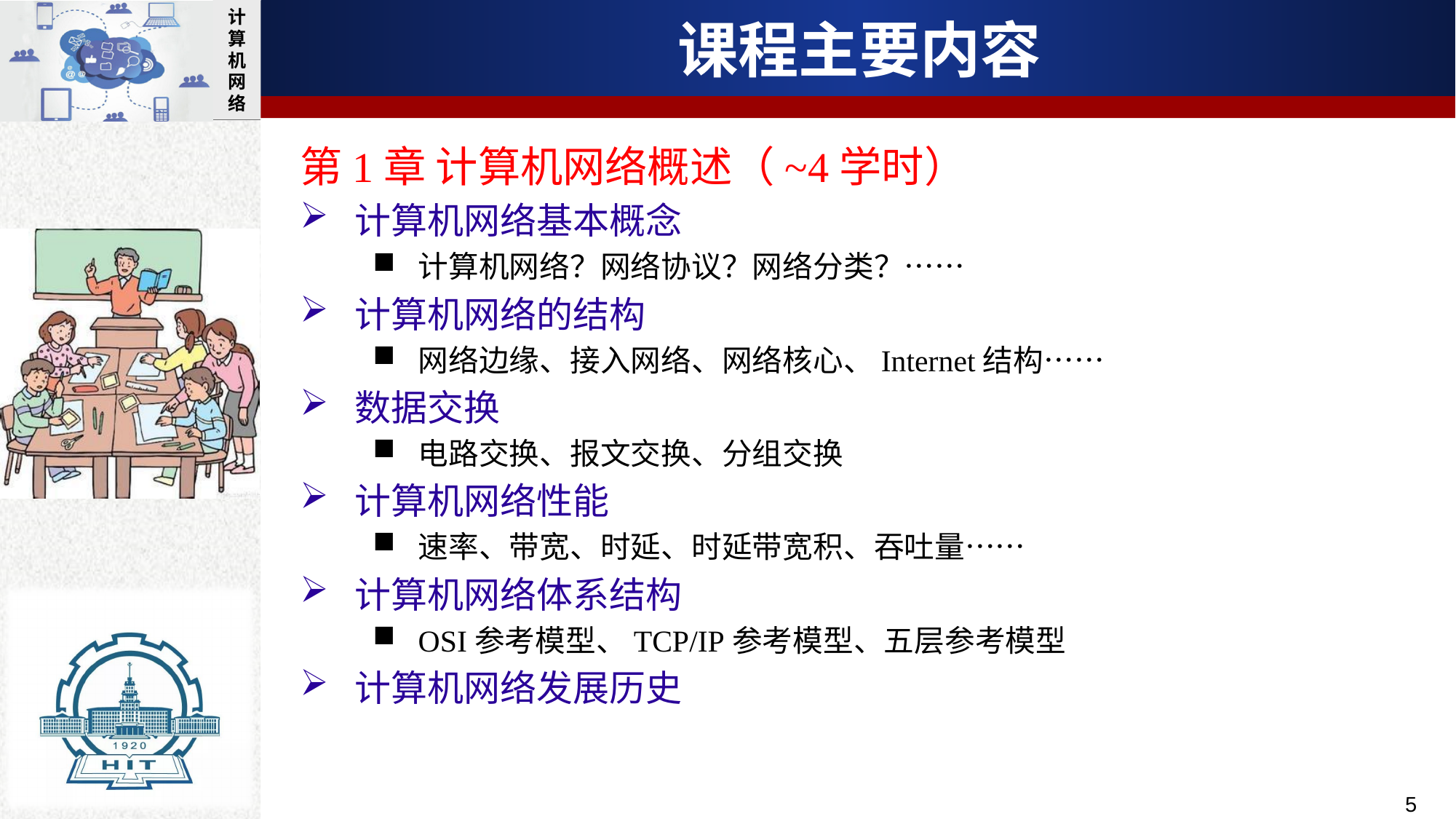

# 课程主要内容
第1章 计算机网络概述（~4学时）
计算机网络基本概念
计算机网络？网络协议？网络分类？……
计算机网络的结构
网络边缘、接入网络、网络核心、Internet结构……
数据交换
电路交换、报文交换、分组交换
计算机网络性能
速率、带宽、时延、时延带宽积、吞吐量……
计算机网络体系结构
OSI参考模型、TCP/IP参考模型、五层参考模型
计算机网络发展历史
5